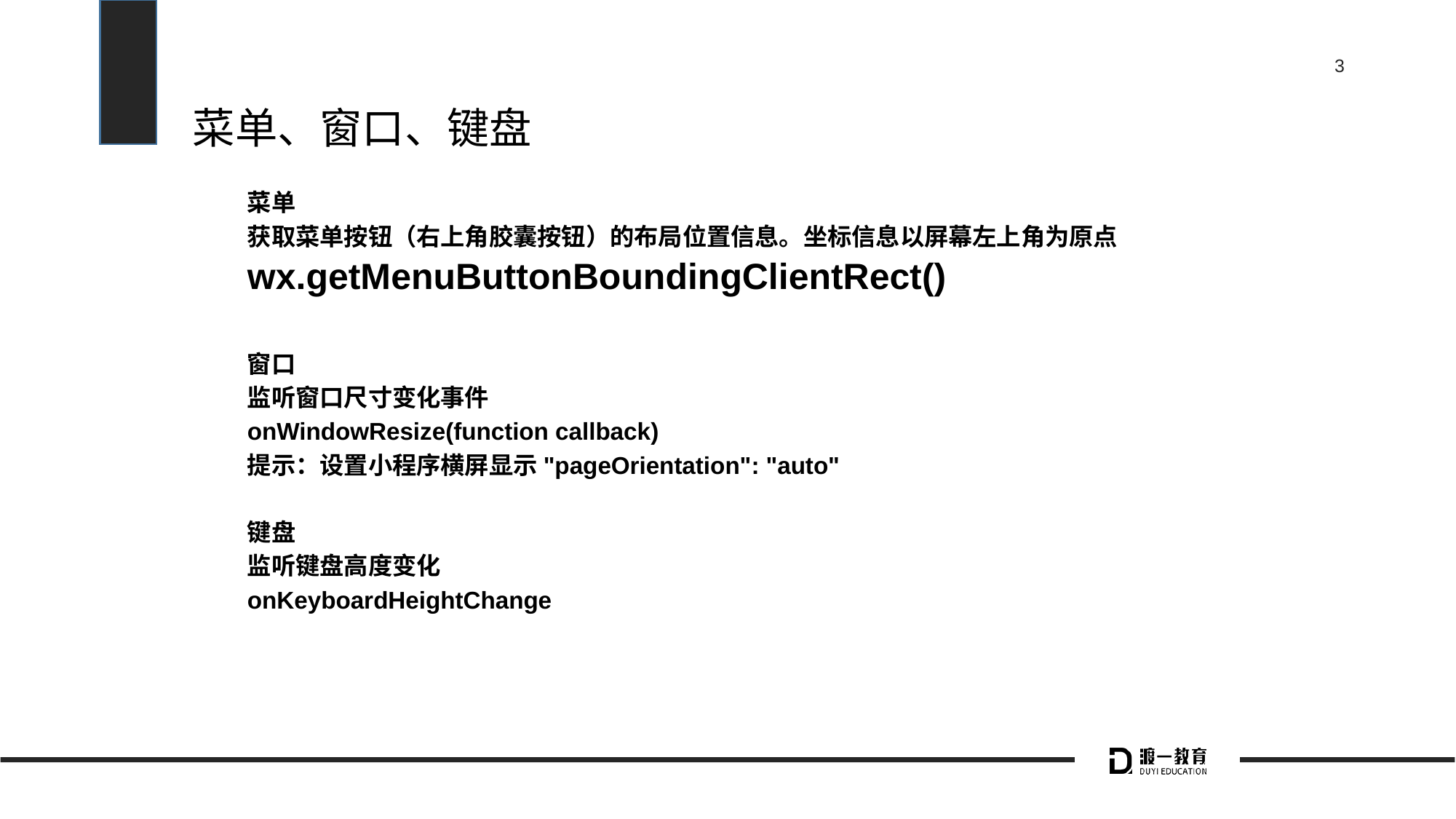

# 菜单、窗口、键盘
菜单
获取菜单按钮（右上角胶囊按钮）的布局位置信息。坐标信息以屏幕左上角为原点
wx.getMenuButtonBoundingClientRect()

窗口
监听窗口尺寸变化事件
onWindowResize(function callback)
提示：设置小程序横屏显示"pageOrientation": "auto"

键盘
监听键盘高度变化
onKeyboardHeightChange